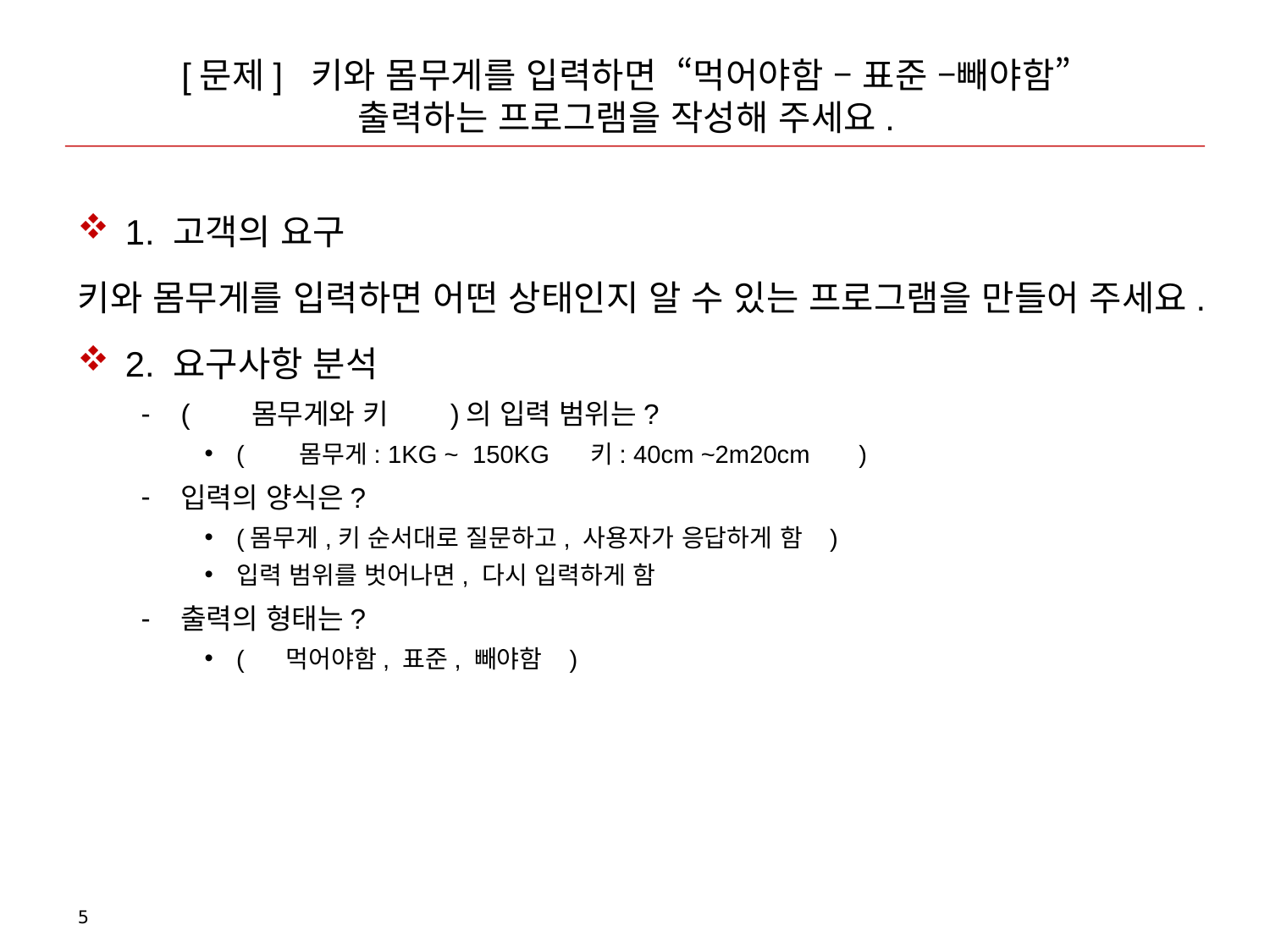

# [문제]  키와 몸무게를 입력하면  “먹어야함 – 표준 –빼야함” 출력하는 프로그램을 작성해 주세요.
1. 고객의 요구
키와 몸무게를 입력하면 어떤 상태인지 알 수 있는 프로그램을 만들어 주세요.
2. 요구사항 분석
(       몸무게와 키       )의 입력 범위는?
(       몸무게: 1KG ~  150KG     키: 40cm ~2m20cm       )
입력의 양식은?
(몸무게,키 순서대로 질문하고, 사용자가 응답하게 함   )
입력 범위를 벗어나면, 다시 입력하게 함
출력의 형태는?
(     먹어야함, 표준, 빼야함   )
5